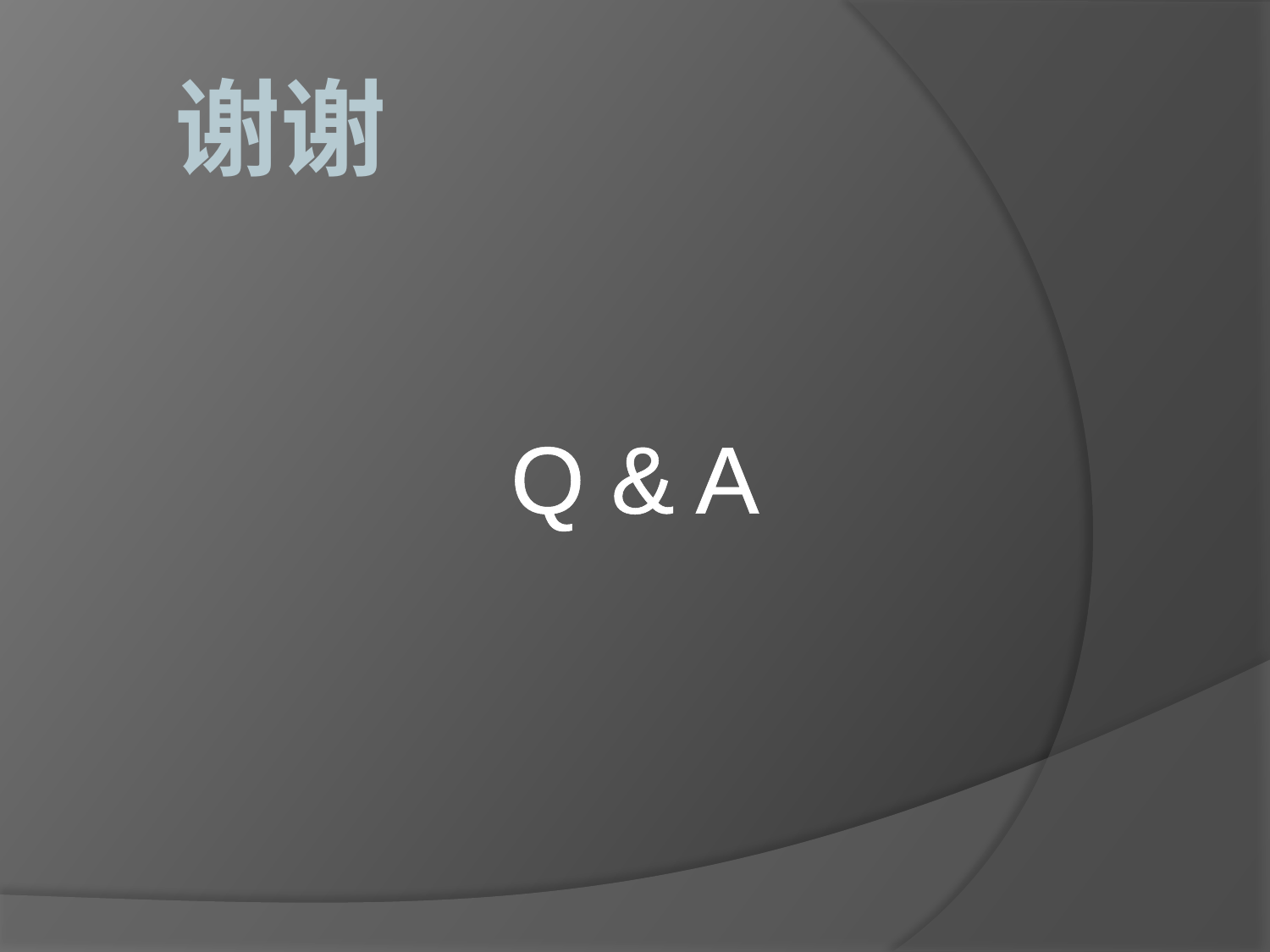

谢谢
点击添加文本
Q & A
点击添加文本
点击添加文本
点击添加文本